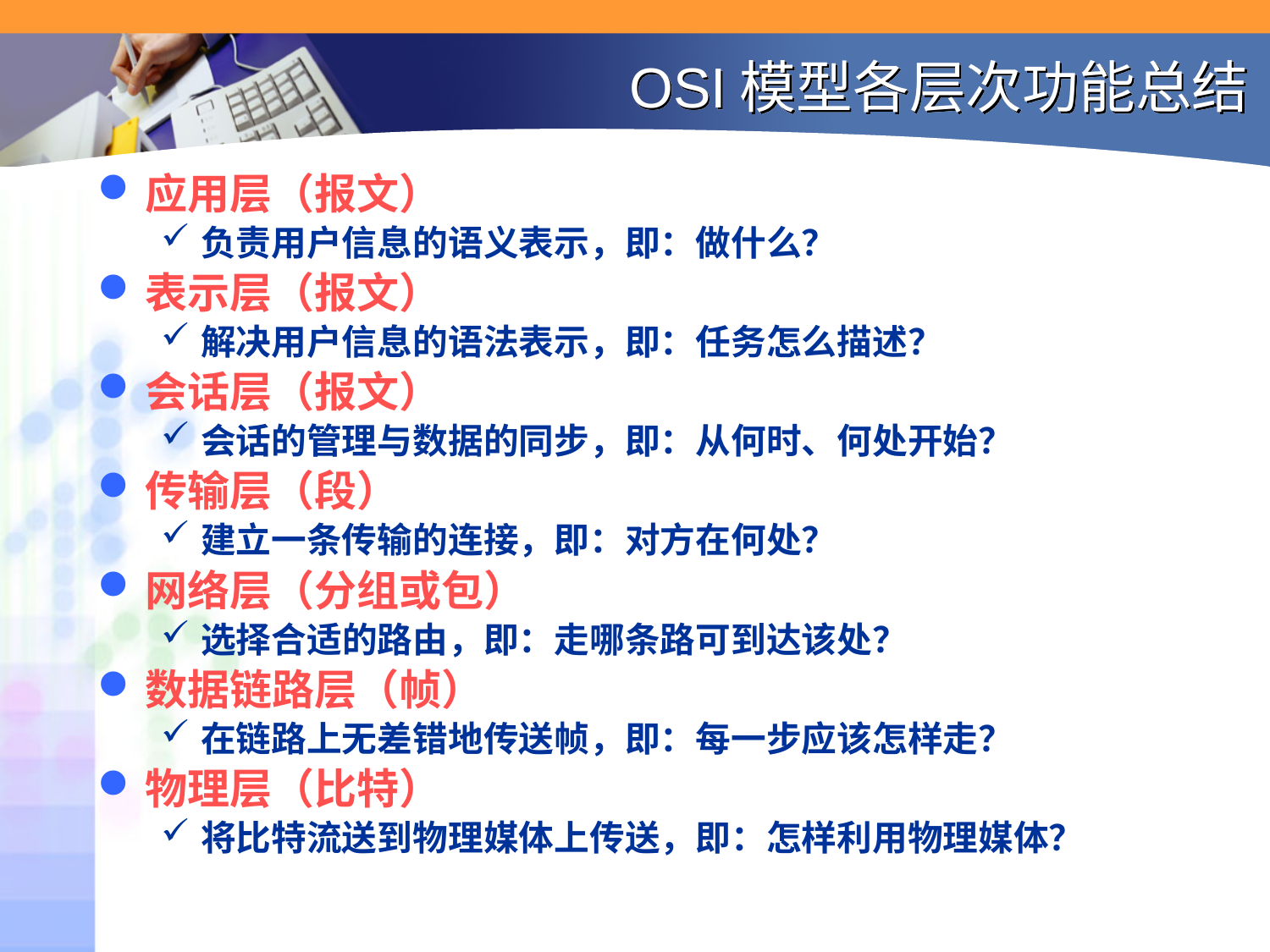

# OSI模型各层次功能总结
应用层（报文）
负责用户信息的语义表示，即：做什么？
表示层（报文）
解决用户信息的语法表示，即：任务怎么描述？
会话层（报文）
会话的管理与数据的同步，即：从何时、何处开始？
传输层（段）
建立一条传输的连接，即：对方在何处？
网络层（分组或包）
选择合适的路由，即：走哪条路可到达该处？
数据链路层（帧）
在链路上无差错地传送帧，即：每一步应该怎样走？
物理层（比特）
将比特流送到物理媒体上传送，即：怎样利用物理媒体？